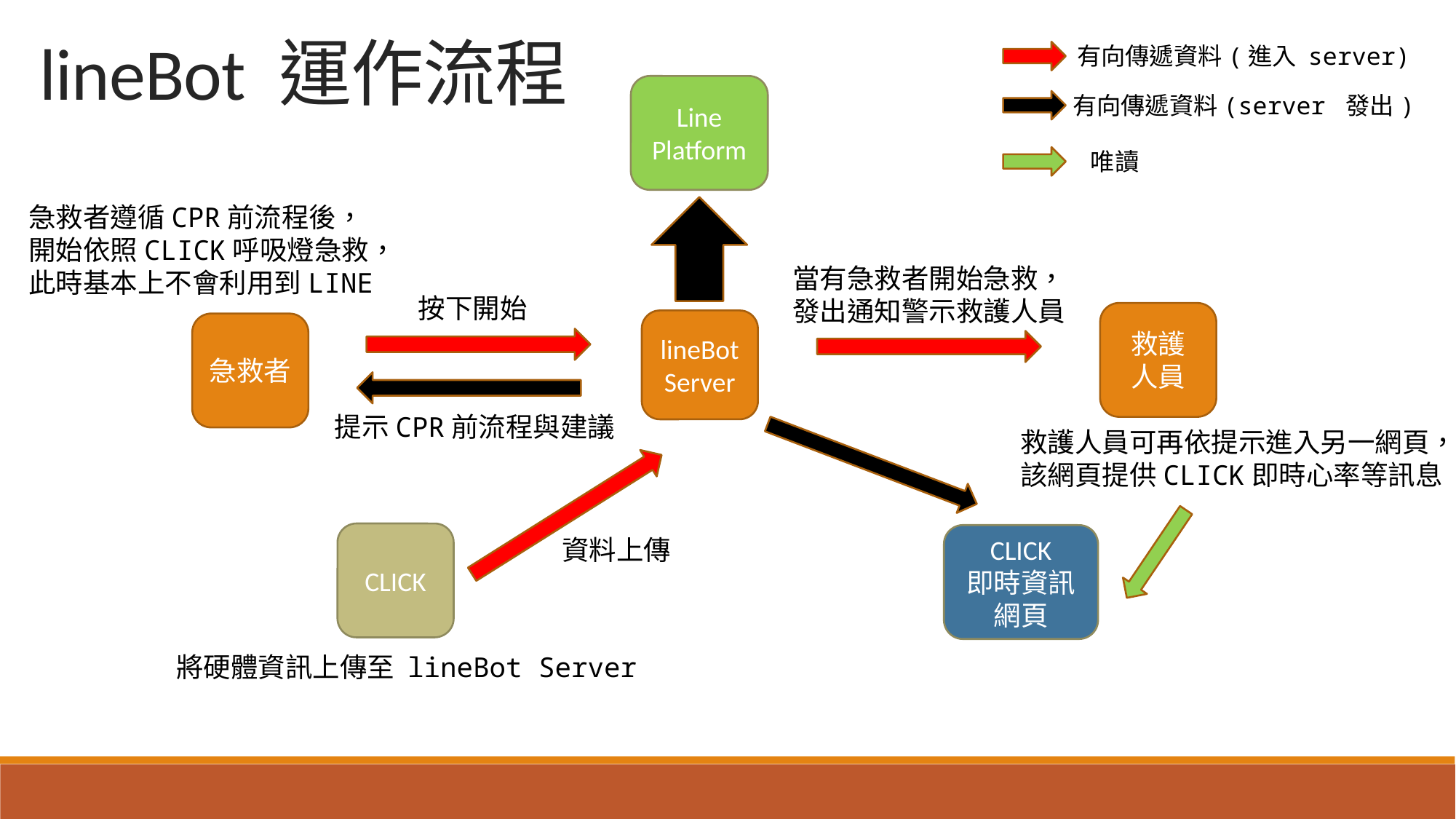

# lineBot 運作流程
有向傳遞資料(進入 server)

Line Platform
有向傳遞資料(server 發出)

唯讀

急救者遵循CPR前流程後，
開始依照CLICK呼吸燈急救，
此時基本上不會利用到LINE

當有急救者開始急救，
發出通知警示救護人員
按下開始
救護
人員
lineBot Server
急救者

提示CPR前流程與建議
救護人員可再依提示進入另一網頁，
該網頁提供CLICK即時心率等訊息

CLICK
CLICK
即時資訊網頁
資料上傳

將硬體資訊上傳至 lineBot Server